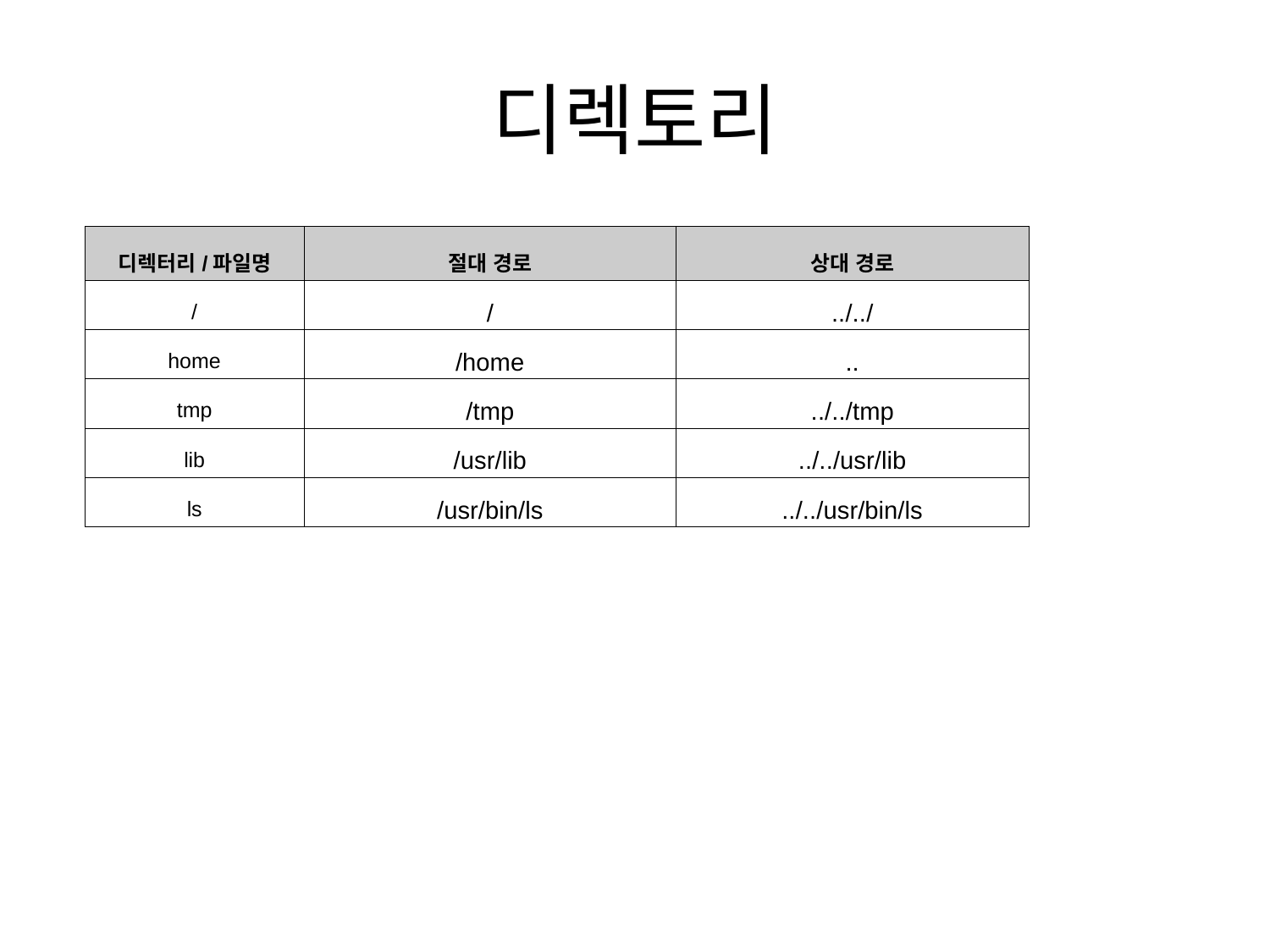

# 디렉토리
| 디렉터리/파일명 | 절대 경로 | 상대 경로 |
| --- | --- | --- |
| / | / | ../../ |
| home | /home | .. |
| tmp | /tmp | ../../tmp |
| lib | /usr/lib | ../../usr/lib |
| ls | /usr/bin/ls | ../../usr/bin/ls |